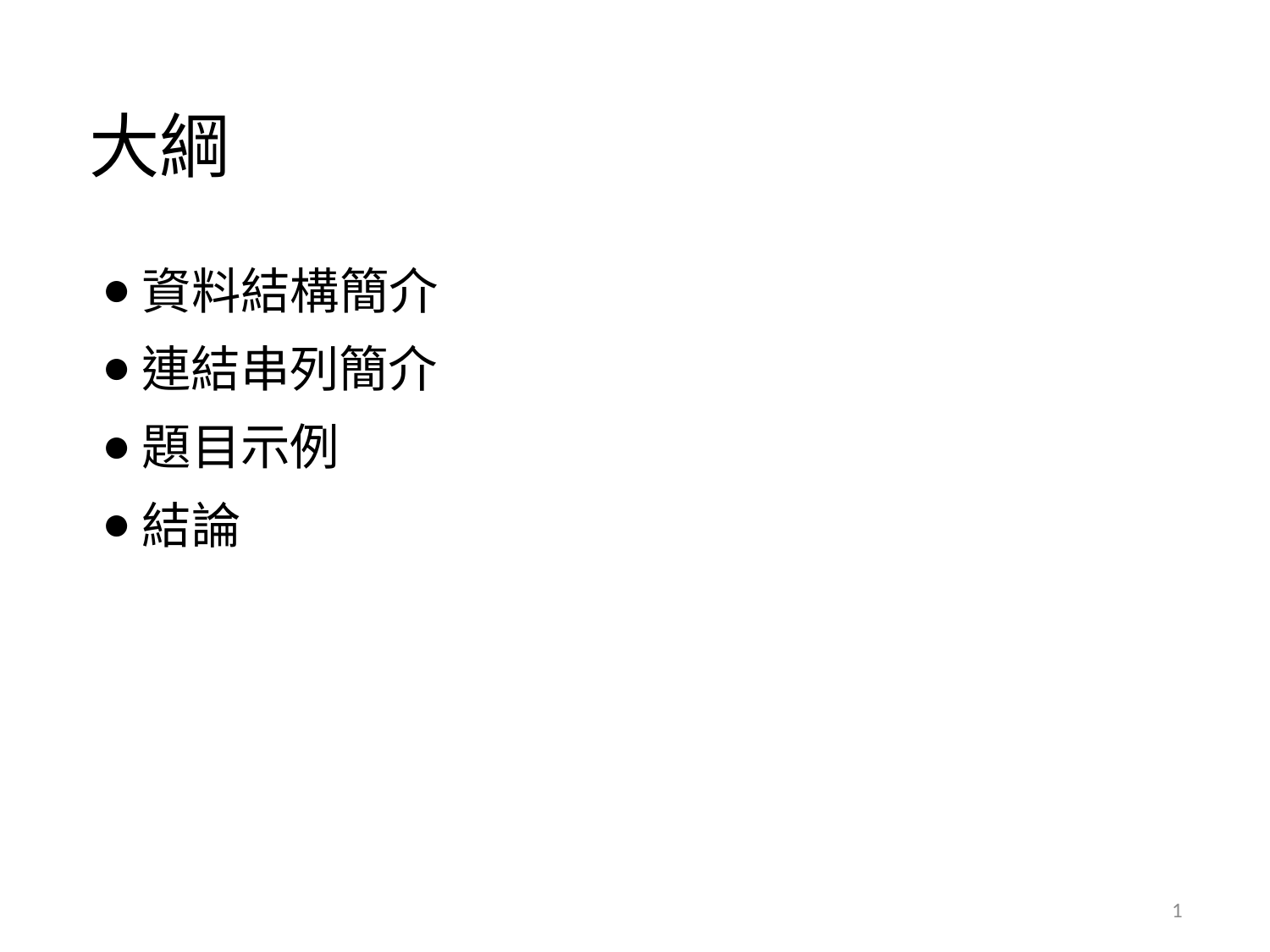

# 大綱
資料結構簡介
連結串列簡介
題目示例
結論
1